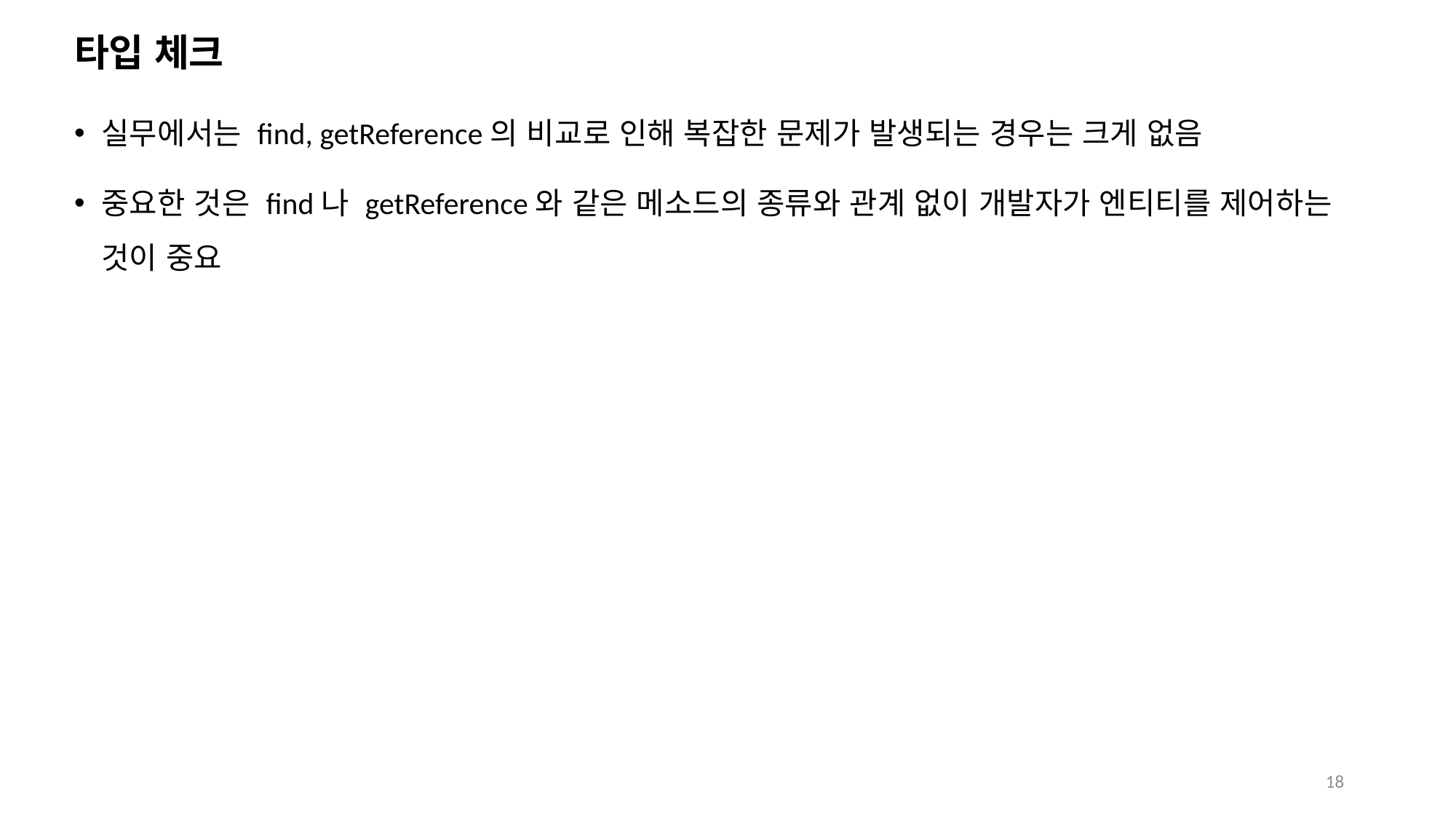

# 타입 체크
실무에서는 find, getReference의 비교로 인해 복잡한 문제가 발생되는 경우는 크게 없음
중요한 것은 find나 getReference와 같은 메소드의 종류와 관계 없이 개발자가 엔티티를 제어하는 것이 중요

18